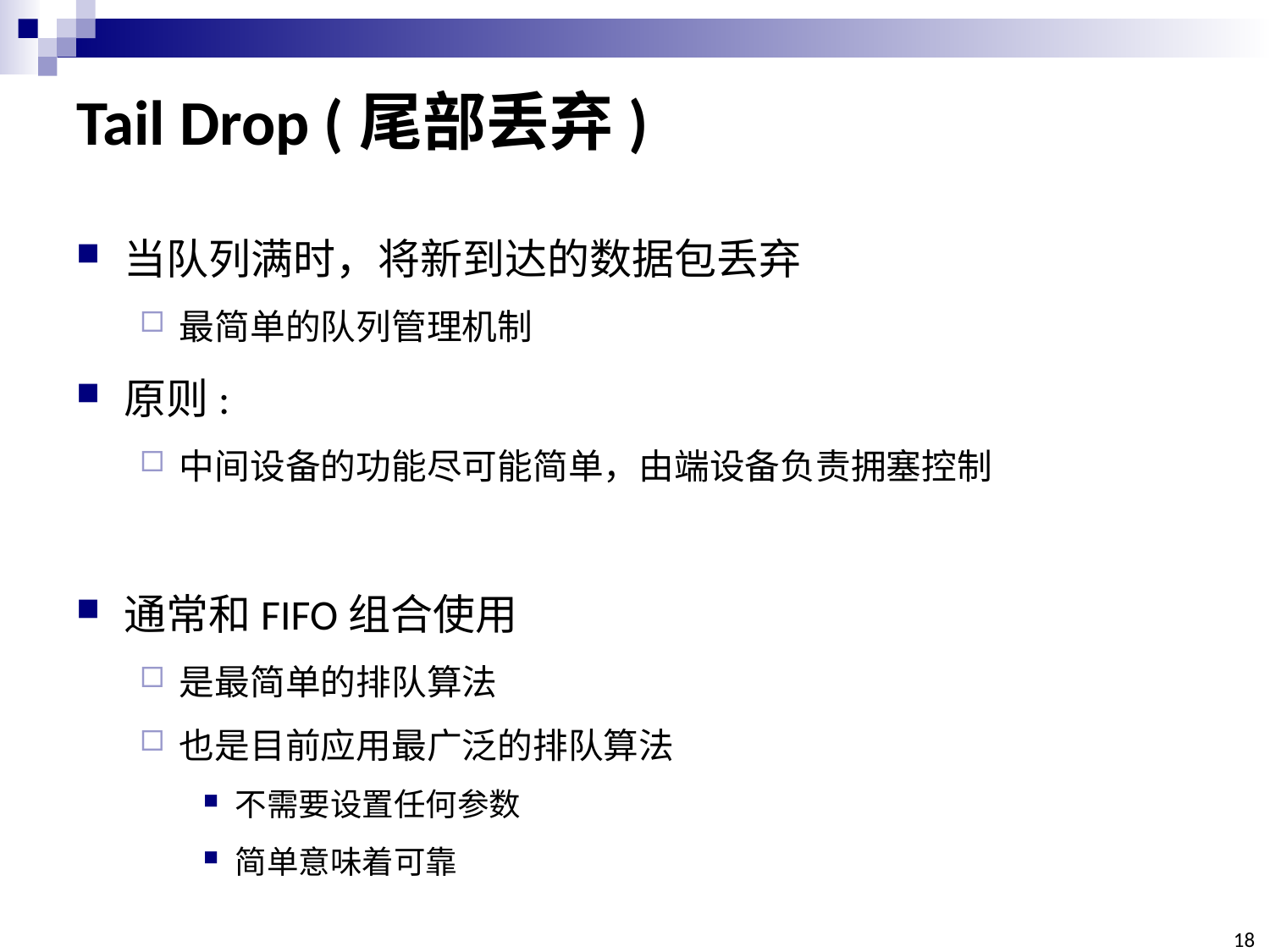

# Tail Drop (尾部丢弃)
当队列满时，将新到达的数据包丢弃
最简单的队列管理机制
原则:
中间设备的功能尽可能简单，由端设备负责拥塞控制

通常和FIFO组合使用
是最简单的排队算法
也是目前应用最广泛的排队算法
不需要设置任何参数
简单意味着可靠
18